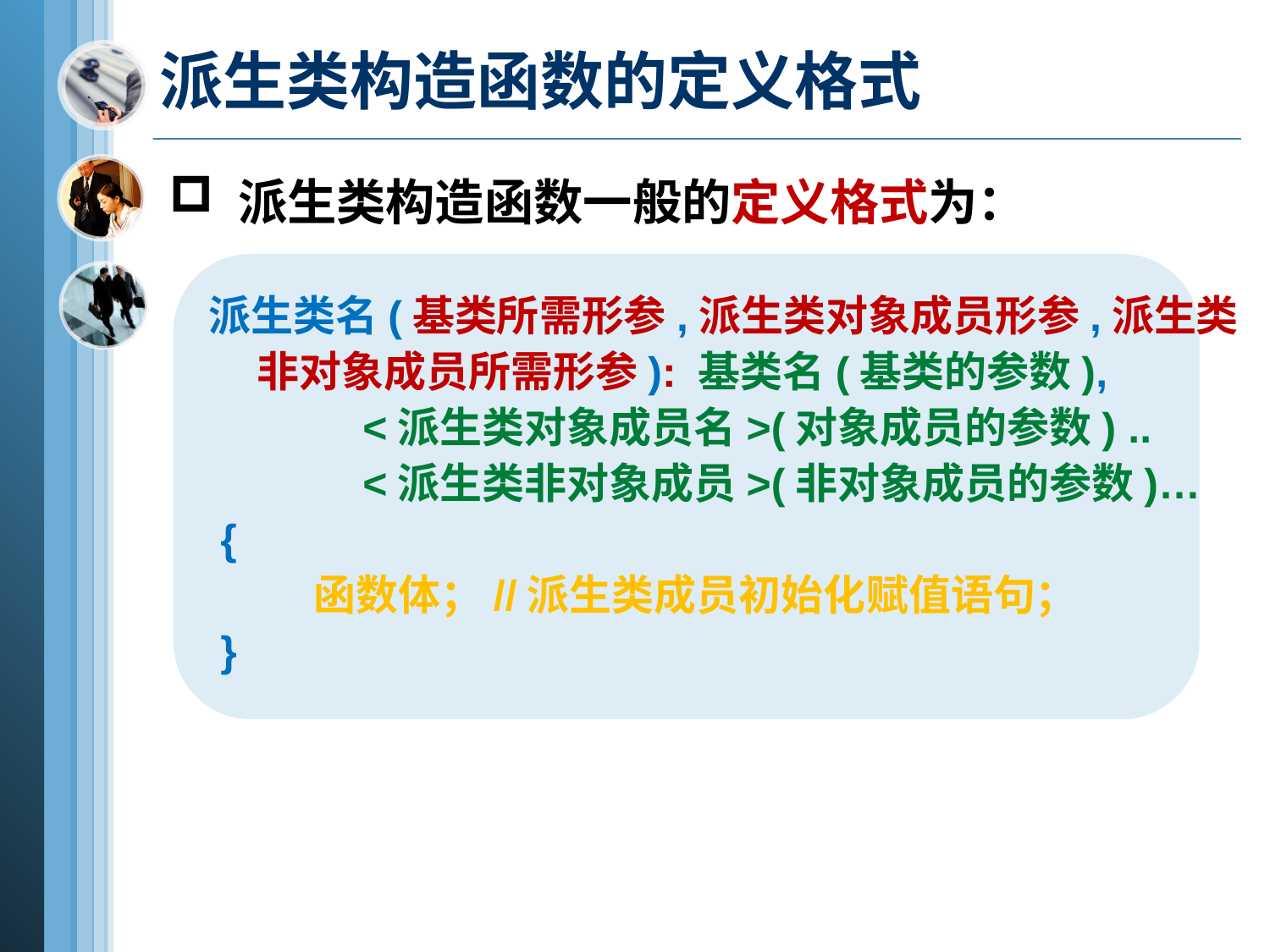

# 派生类构造函数的定义格式
 派生类构造函数一般的定义格式为：

派生类名(基类所需形参,派生类对象成员形参,派生类
    非对象成员所需形参): 基类名(基类的参数),
             <派生类对象成员名>(对象成员的参数) ..
             <派生类非对象成员>(非对象成员的参数)…
 {
          函数体；//派生类成员初始化赋值语句；
 }